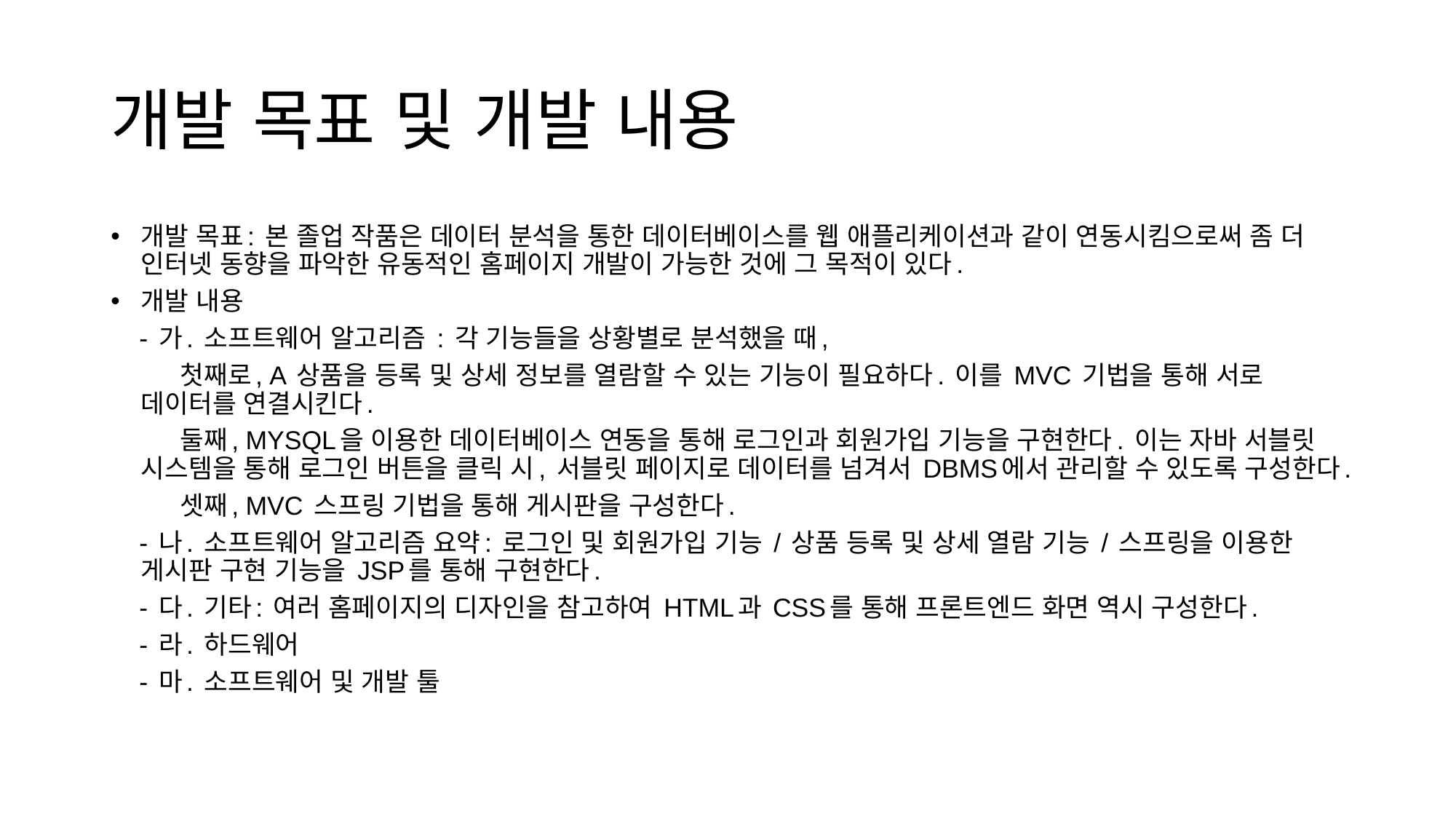

# 개발 목표 및 개발 내용
개발 목표: 본 졸업 작품은 데이터 분석을 통한 데이터베이스를 웹 애플리케이션과 같이 연동시킴으로써 좀 더 인터넷 동향을 파악한 유동적인 홈페이지 개발이 가능한 것에 그 목적이 있다.
개발 내용
    - 가. 소프트웨어 알고리즘 : 각 기능들을 상황별로 분석했을 때,
         첫째로, A 상품을 등록 및 상세 정보를 열람할 수 있는 기능이 필요하다. 이를 MVC 기법을 통해 서로 데이터를 연결시킨다.
         둘째, MYSQL을 이용한 데이터베이스 연동을 통해 로그인과 회원가입 기능을 구현한다. 이는 자바 서블릿 시스템을 통해 로그인 버튼을 클릭 시, 서블릿 페이지로 데이터를 넘겨서 DBMS에서 관리할 수 있도록 구성한다.
         셋째, MVC 스프링 기법을 통해 게시판을 구성한다.
    - 나. 소프트웨어 알고리즘 요약: 로그인 및 회원가입 기능 / 상품 등록 및 상세 열람 기능 / 스프링을 이용한 게시판 구현 기능을 JSP를 통해 구현한다.
    - 다. 기타: 여러 홈페이지의 디자인을 참고하여 HTML과 CSS를 통해 프론트엔드 화면 역시 구성한다.
    - 라. 하드웨어
    - 마. 소프트웨어 및 개발 툴